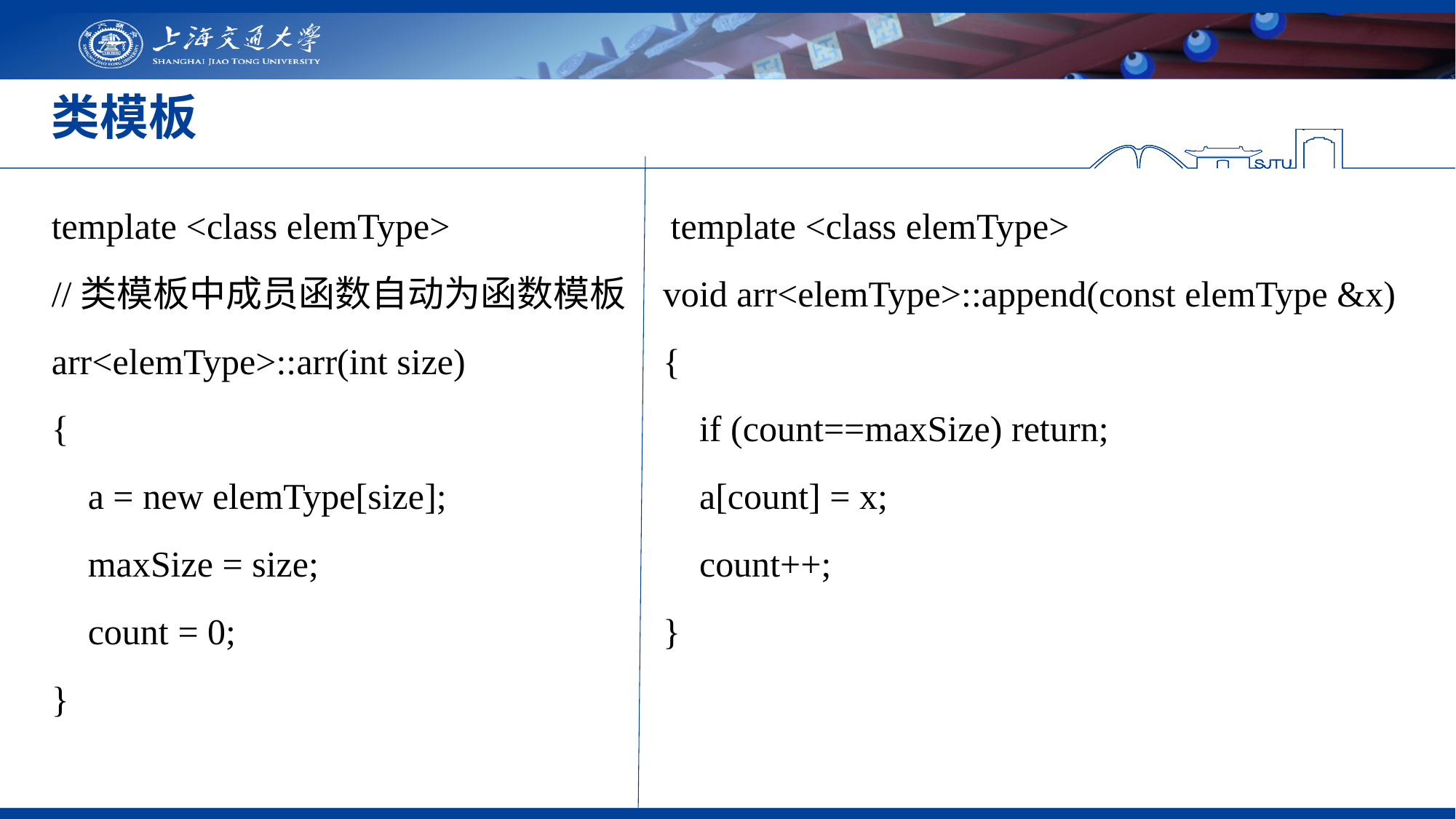

# 类模板
template <class elemType>
//类模板中成员函数自动为函数模板
arr<elemType>::arr(int size)
{
    a = new elemType[size];
    maxSize = size;
    count = 0;
}
 template <class elemType>
void arr<elemType>::append(const elemType &x)
{
    if (count==maxSize) return;
    a[count] = x;
    count++;
}